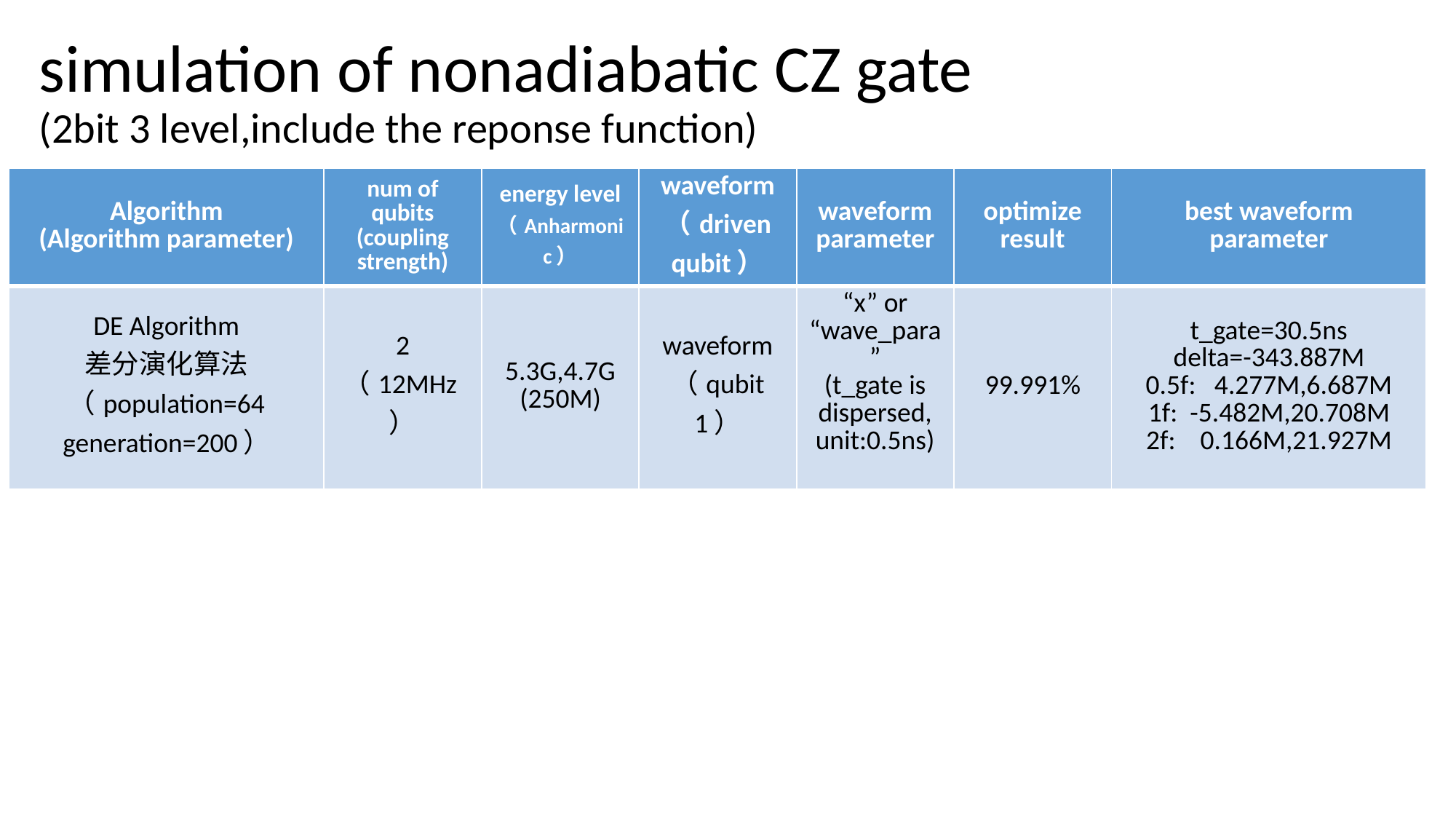

# simulation of nonadiabatic CZ gate (2bit 3 level,include the reponse function)
| Algorithm (Algorithm parameter) | num of qubits (coupling strength) | energy level （Anharmonic） | waveform （driven qubit） | waveform parameter | optimize result | best waveform parameter |
| --- | --- | --- | --- | --- | --- | --- |
| DE Algorithm 差分演化算法 （population=64 generation=200） | 2 （12MHz） | 5.3G,4.7G (250M) | waveform （qubit 1） | “x” or “wave\_para” (t\_gate is dispersed, unit:0.5ns) | 99.991% | t\_gate=30.5ns delta=-343.887M 0.5f: 4.277M,6.687M 1f: -5.482M,20.708M 2f: 0.166M,21.927M |